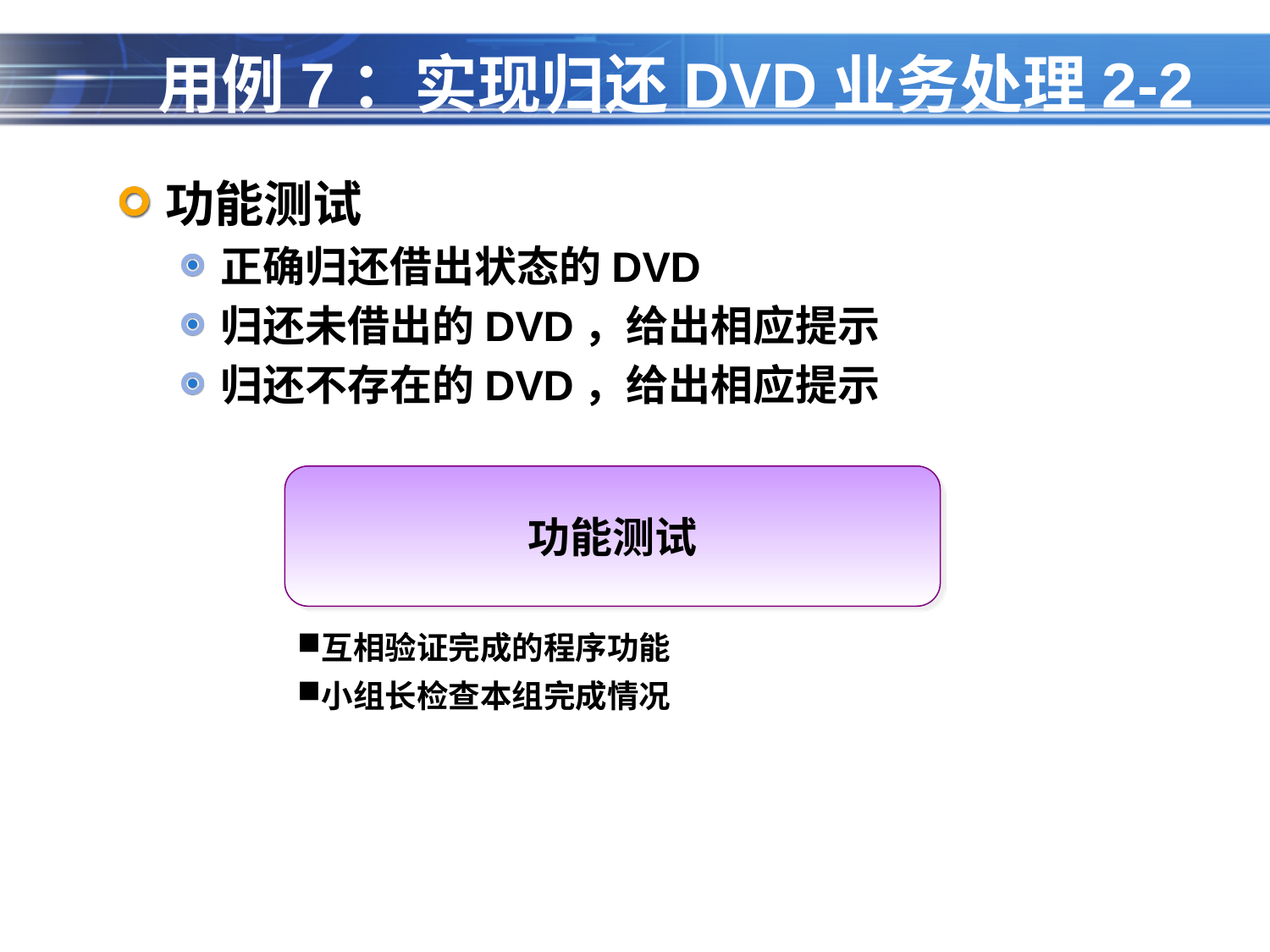

# 用例7：实现归还DVD业务处理2-2
功能测试
正确归还借出状态的DVD
归还未借出的DVD，给出相应提示
归还不存在的DVD，给出相应提示
功能测试
互相验证完成的程序功能
小组长检查本组完成情况